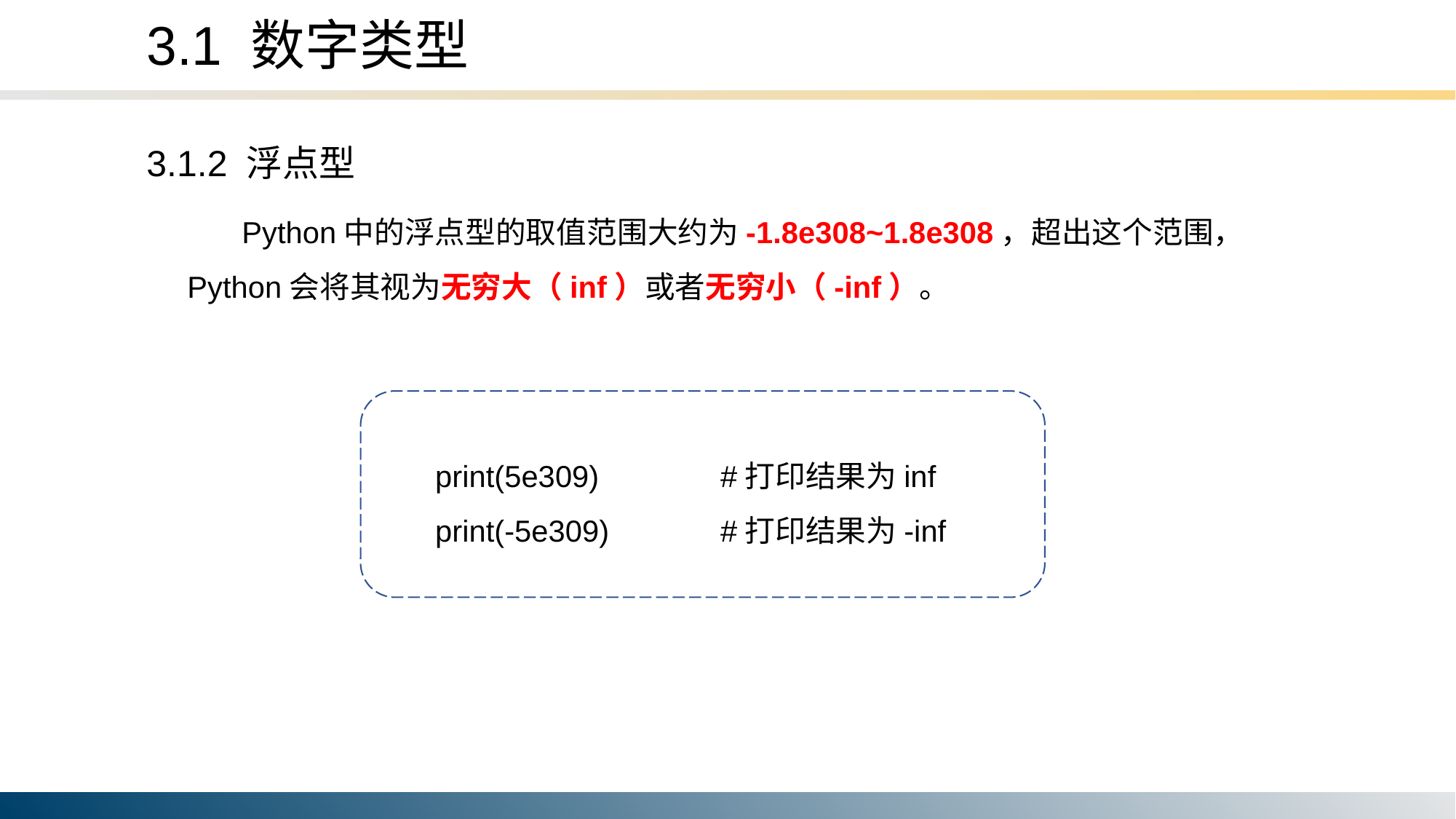

3.1 数字类型

3.1.2 浮点型
Python中的浮点型的取值范围大约为-1.8e308~1.8e308，超出这个范围，Python会将其视为无穷大（inf）或者无穷小（-inf）。

print(5e309)	        #打印结果为inf
print(-5e309)	        #打印结果为-inf